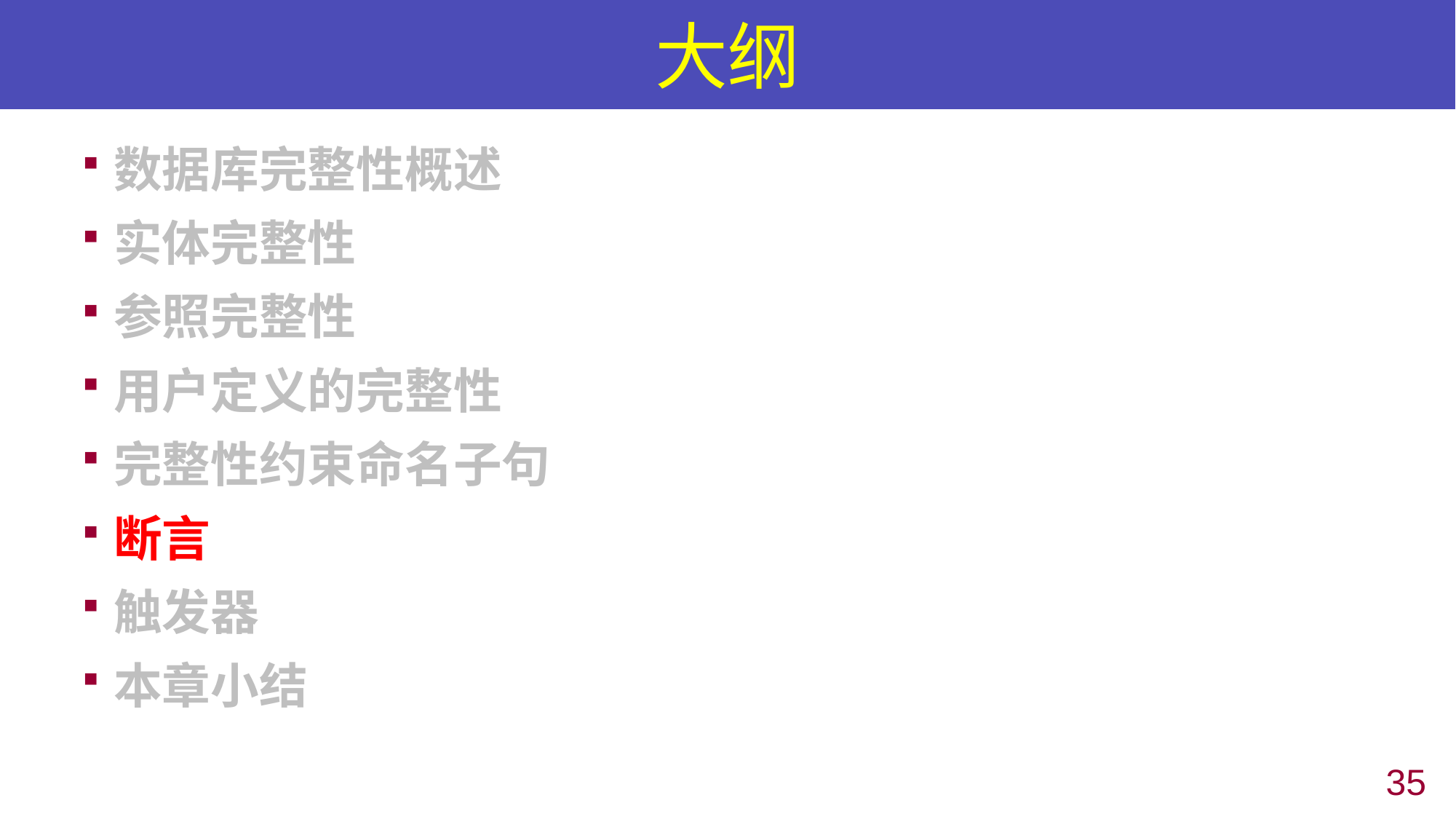

# 大纲
数据库完整性概述
实体完整性
参照完整性
用户定义的完整性
完整性约束命名子句
断言
触发器
本章小结
35